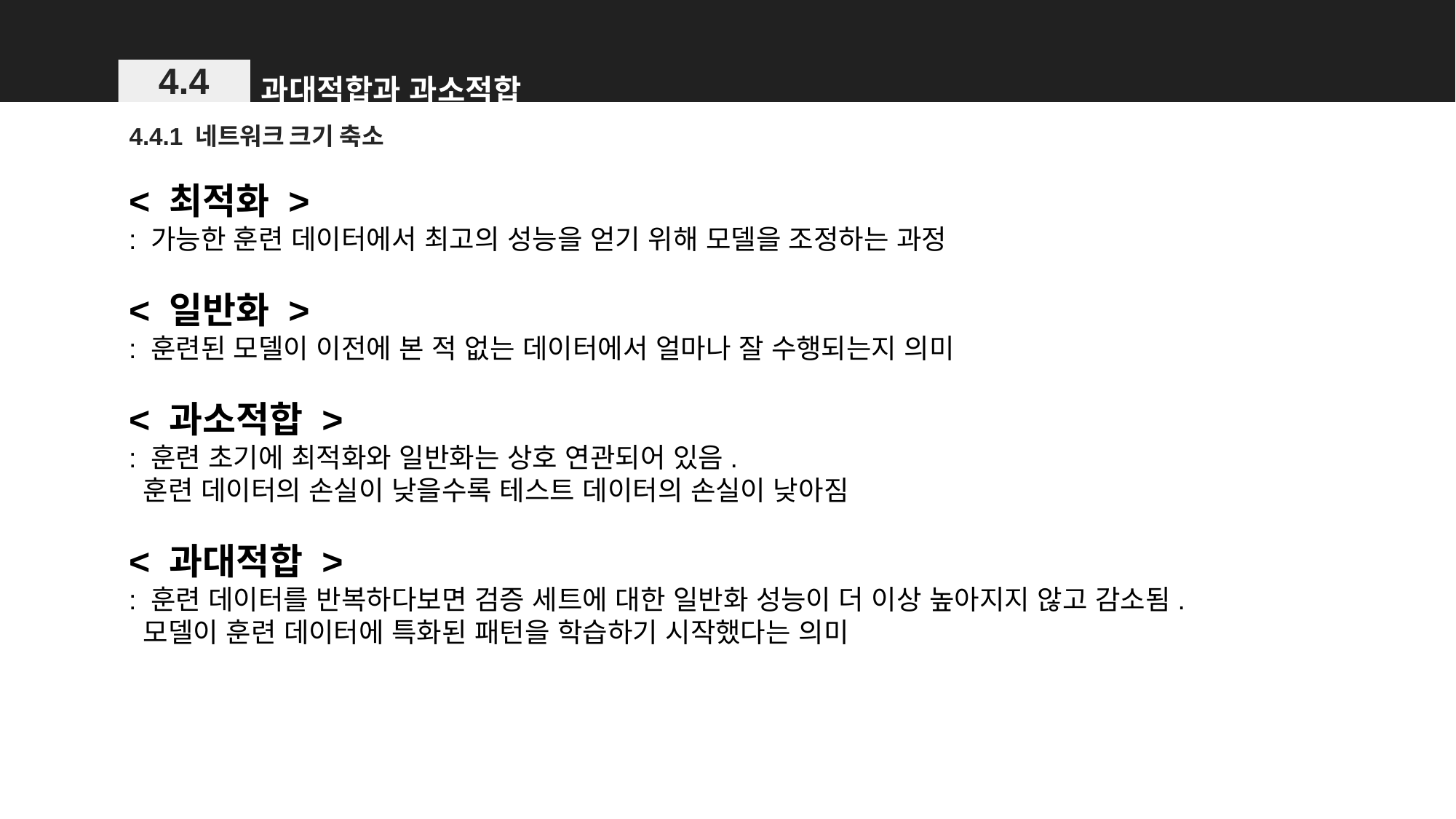

과대적합과 과소적합
4.4

4.4.1 네트워크 크기 축소
< 최적화 >
: 가능한 훈련 데이터에서 최고의 성능을 얻기 위해 모델을 조정하는 과정

< 일반화 >
: 훈련된 모델이 이전에 본 적 없는 데이터에서 얼마나 잘 수행되는지 의미

< 과소적합 >
: 훈련 초기에 최적화와 일반화는 상호 연관되어 있음.
 훈련 데이터의 손실이 낮을수록 테스트 데이터의 손실이 낮아짐

< 과대적합 >
: 훈련 데이터를 반복하다보면 검증 세트에 대한 일반화 성능이 더 이상 높아지지 않고 감소됨.
 모델이 훈련 데이터에 특화된 패턴을 학습하기 시작했다는 의미